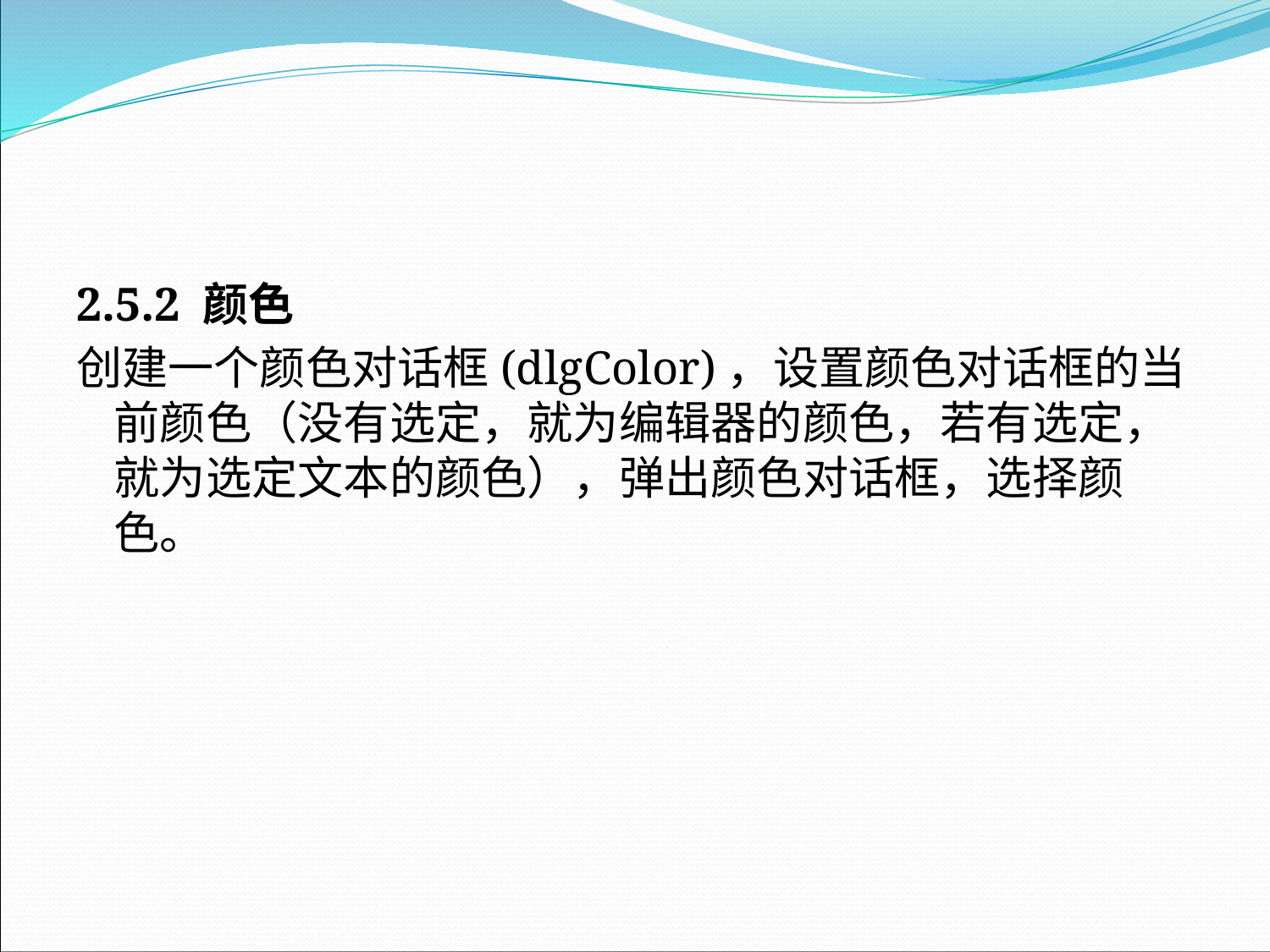

2.5.2 颜色
创建一个颜色对话框(dlgColor)，设置颜色对话框的当前颜色（没有选定，就为编辑器的颜色，若有选定，就为选定文本的颜色），弹出颜色对话框，选择颜色。